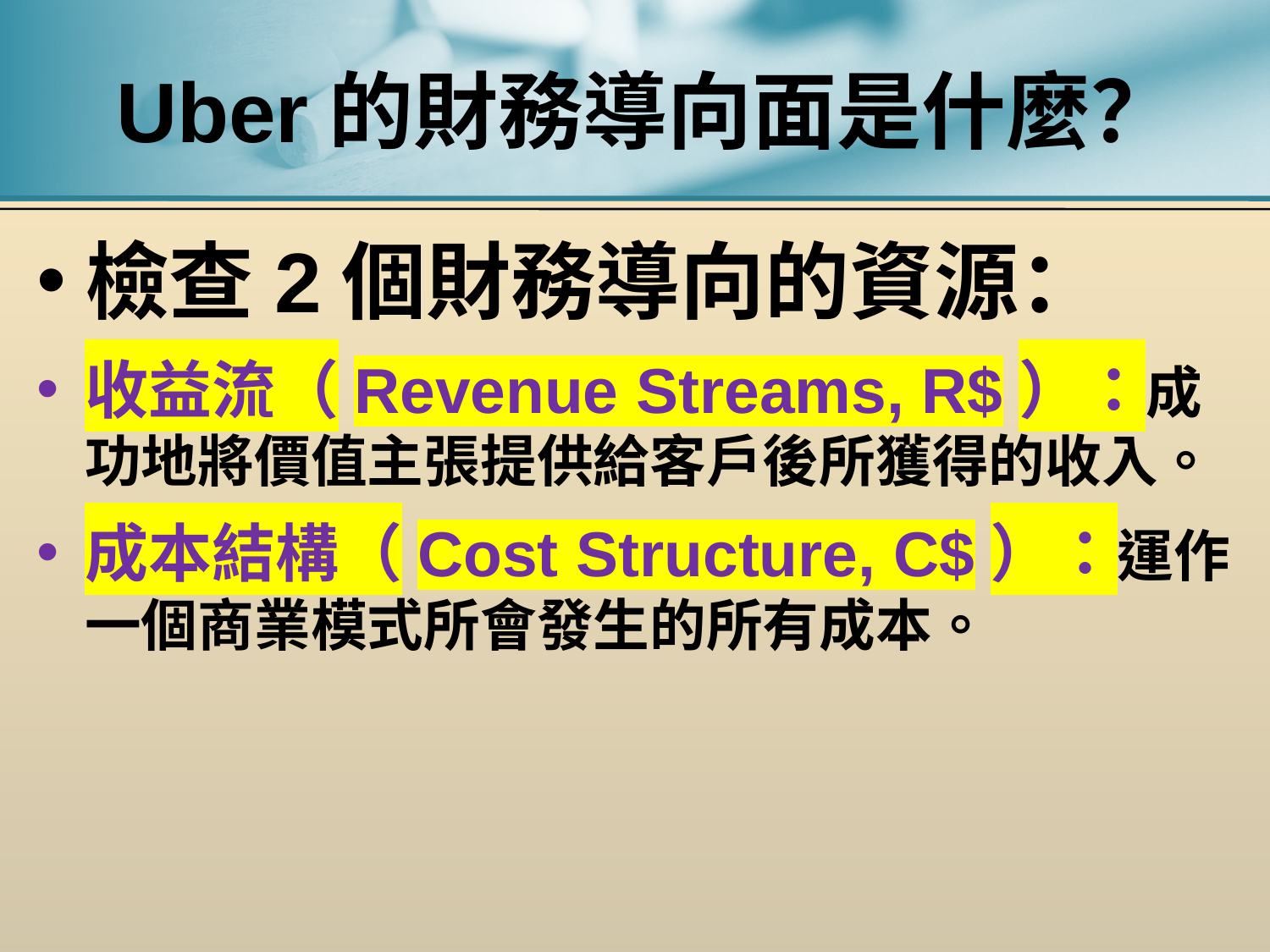

# Uber的財務導向面是什麼？
檢查2個財務導向的資源：
收益流（Revenue Streams, R$）：成功地將價值主張提供給客戶後所獲得的收入。
成本結構（Cost Structure, C$）：運作一個商業模式所會發生的所有成本。